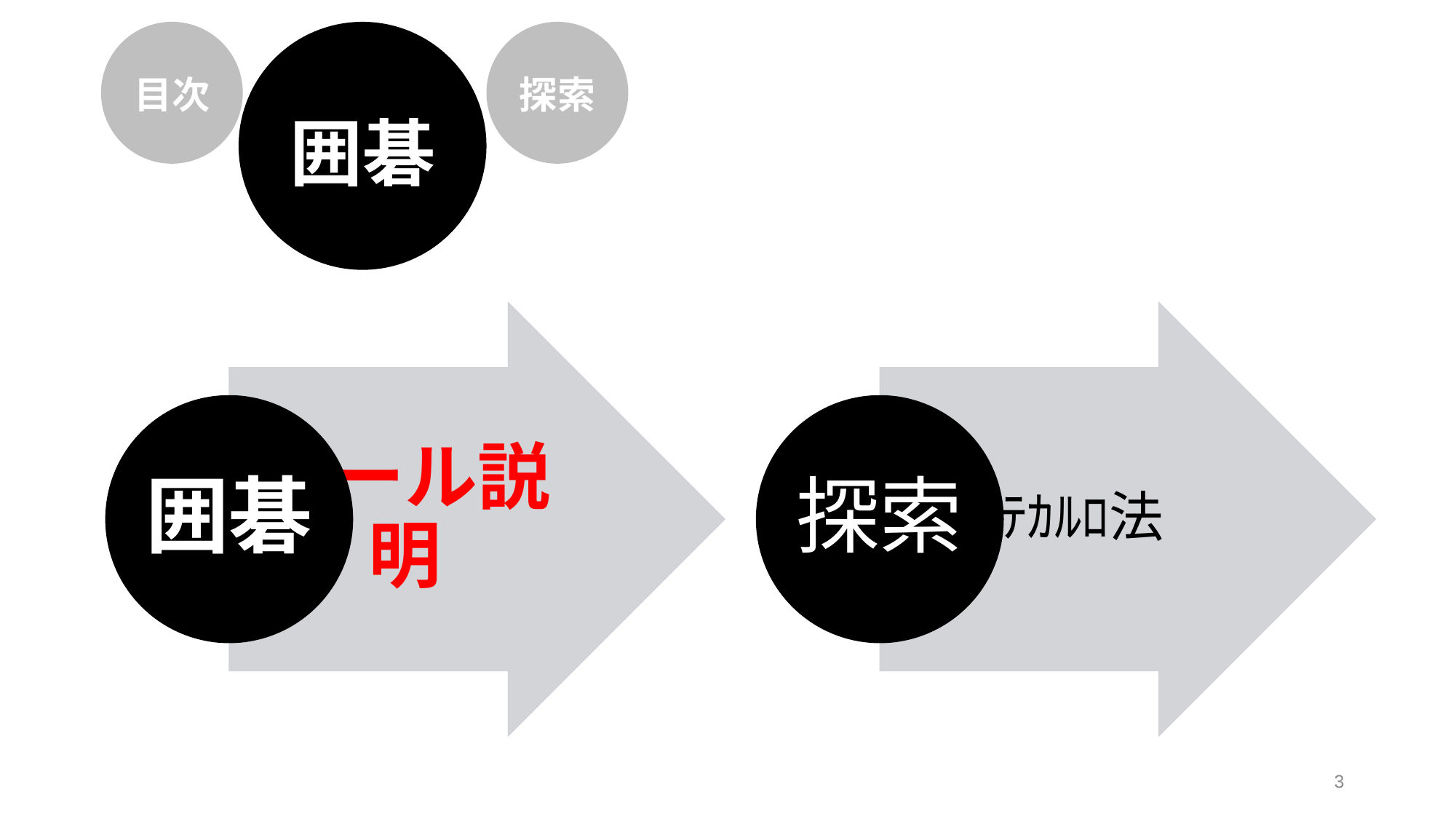

目次
囲碁
探索
ルール説明
囲碁
ﾓﾝﾃｶﾙﾛ法
探索
3